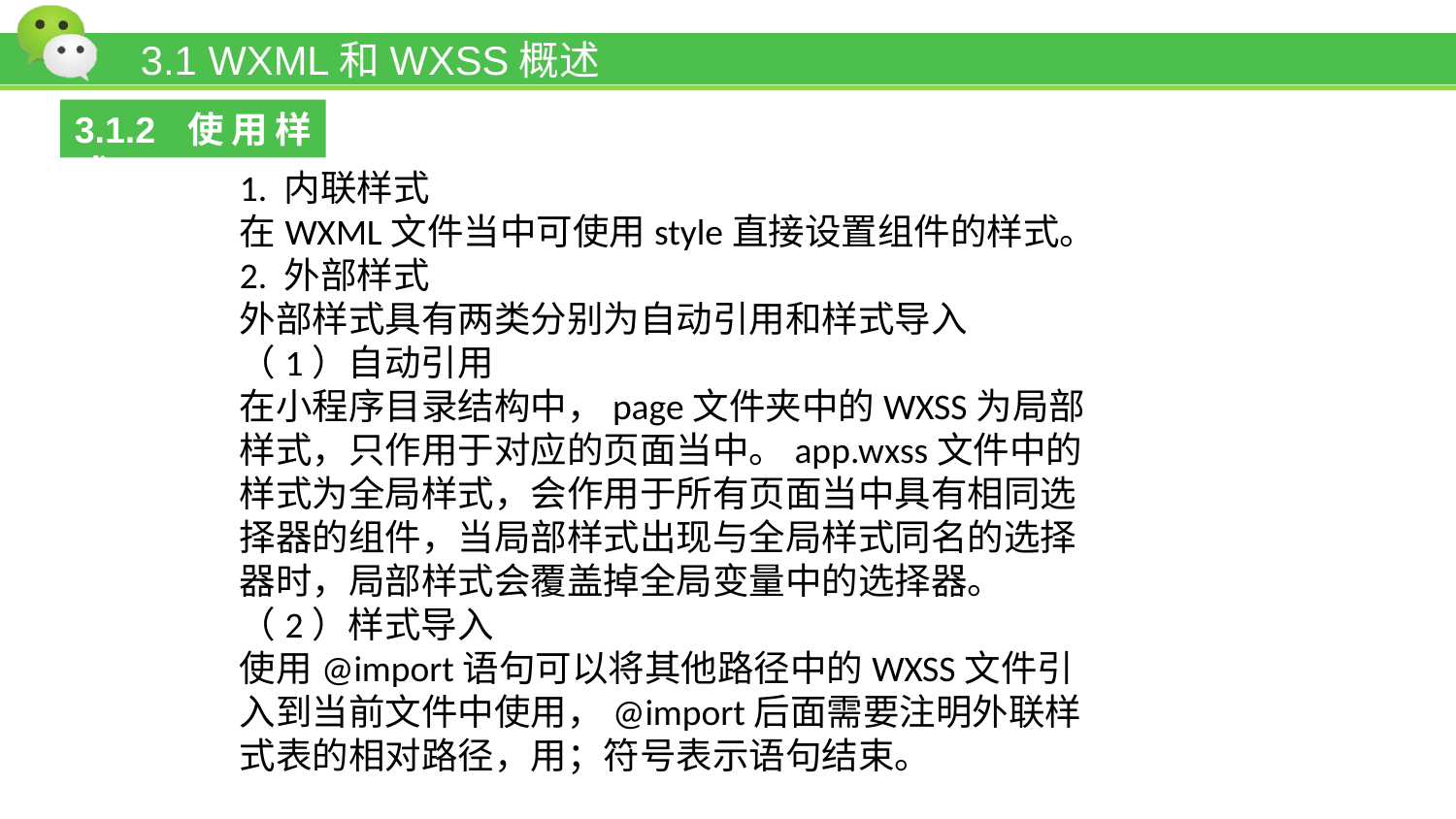

# 3.1 WXML和WXSS概述
3.1.2 使用样式
1. 内联样式
在WXML文件当中可使用style直接设置组件的样式。
2. 外部样式
外部样式具有两类分别为自动引用和样式导入
（1）自动引用
在小程序目录结构中，page文件夹中的WXSS为局部样式，只作用于对应的页面当中。app.wxss文件中的样式为全局样式，会作用于所有页面当中具有相同选择器的组件，当局部样式出现与全局样式同名的选择器时，局部样式会覆盖掉全局变量中的选择器。
（2）样式导入
使用@import语句可以将其他路径中的WXSS文件引入到当前文件中使用，@import后面需要注明外联样式表的相对路径，用；符号表示语句结束。